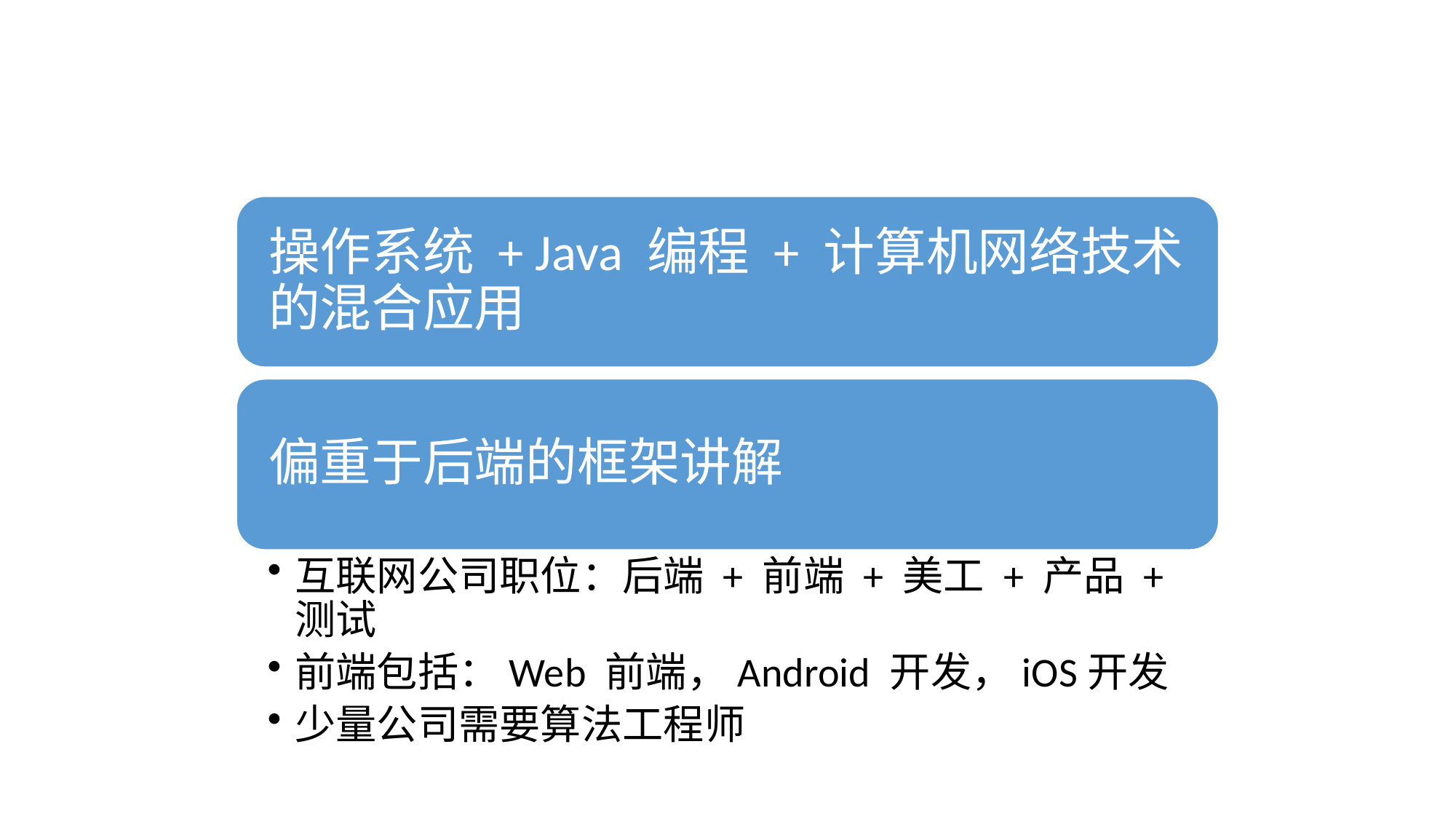

#
操作系统 + Java 编程 + 计算机网络技术的混合应用
偏重于后端的框架讲解
互联网公司职位：后端 + 前端 + 美工 + 产品 + 测试
前端包括：Web 前端，Android 开发，iOS开发
少量公司需要算法工程师